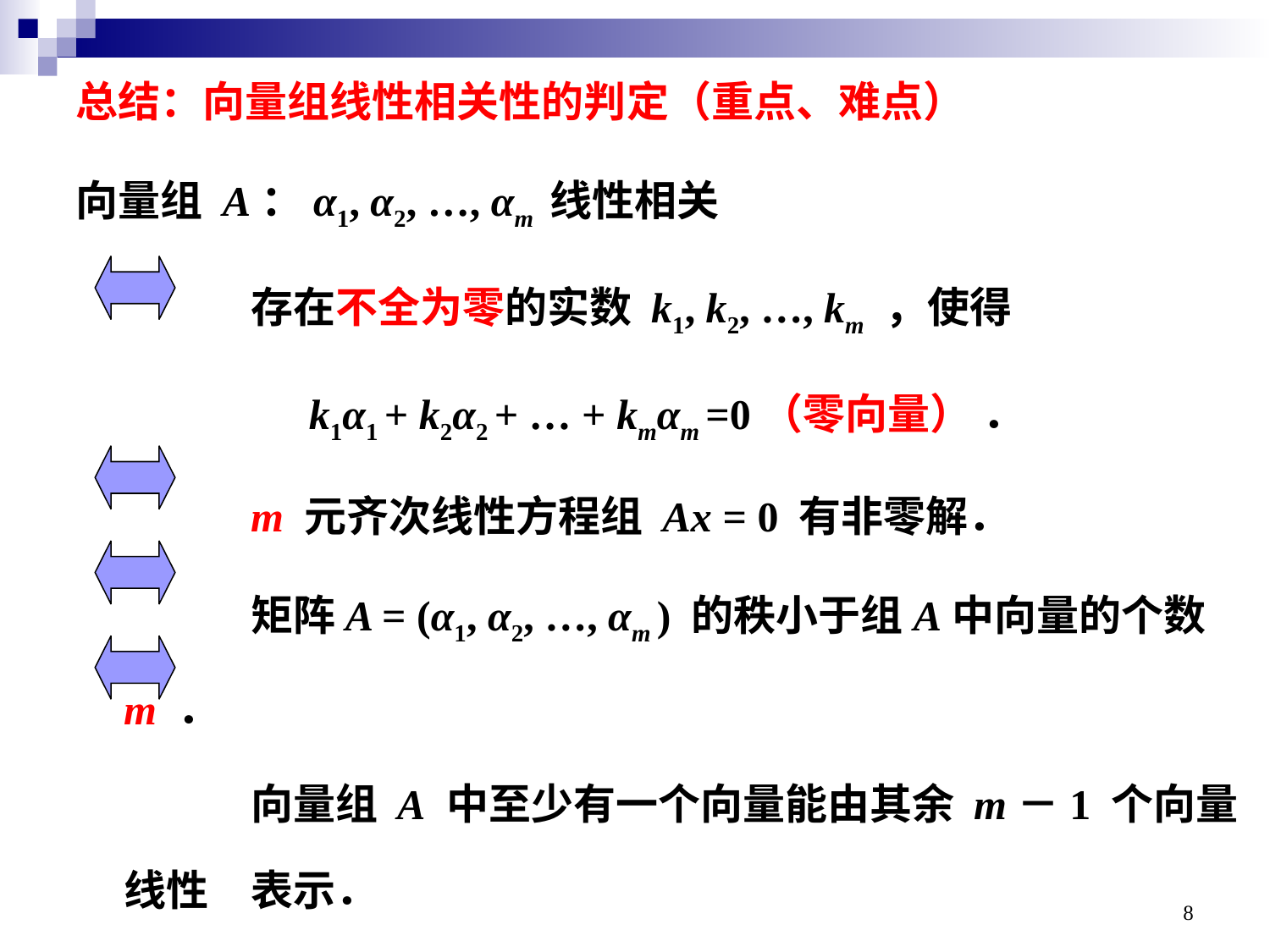

总结：向量组线性相关性的判定（重点、难点）
向量组 A：α1, α2, …, αm 线性相关
		存在不全为零的实数 k1, k2, …, km ，使得
k1α1 + k2α2 + … + kmαm =0（零向量） ．
		m 元齐次线性方程组 Ax = 0 有非零解．
		矩阵A = (α1, α2, …, αm ) 的秩小于组A中向量的个数 m ．
		向量组 A 中至少有一个向量能由其余 m－1 个向量线性	表示．

8